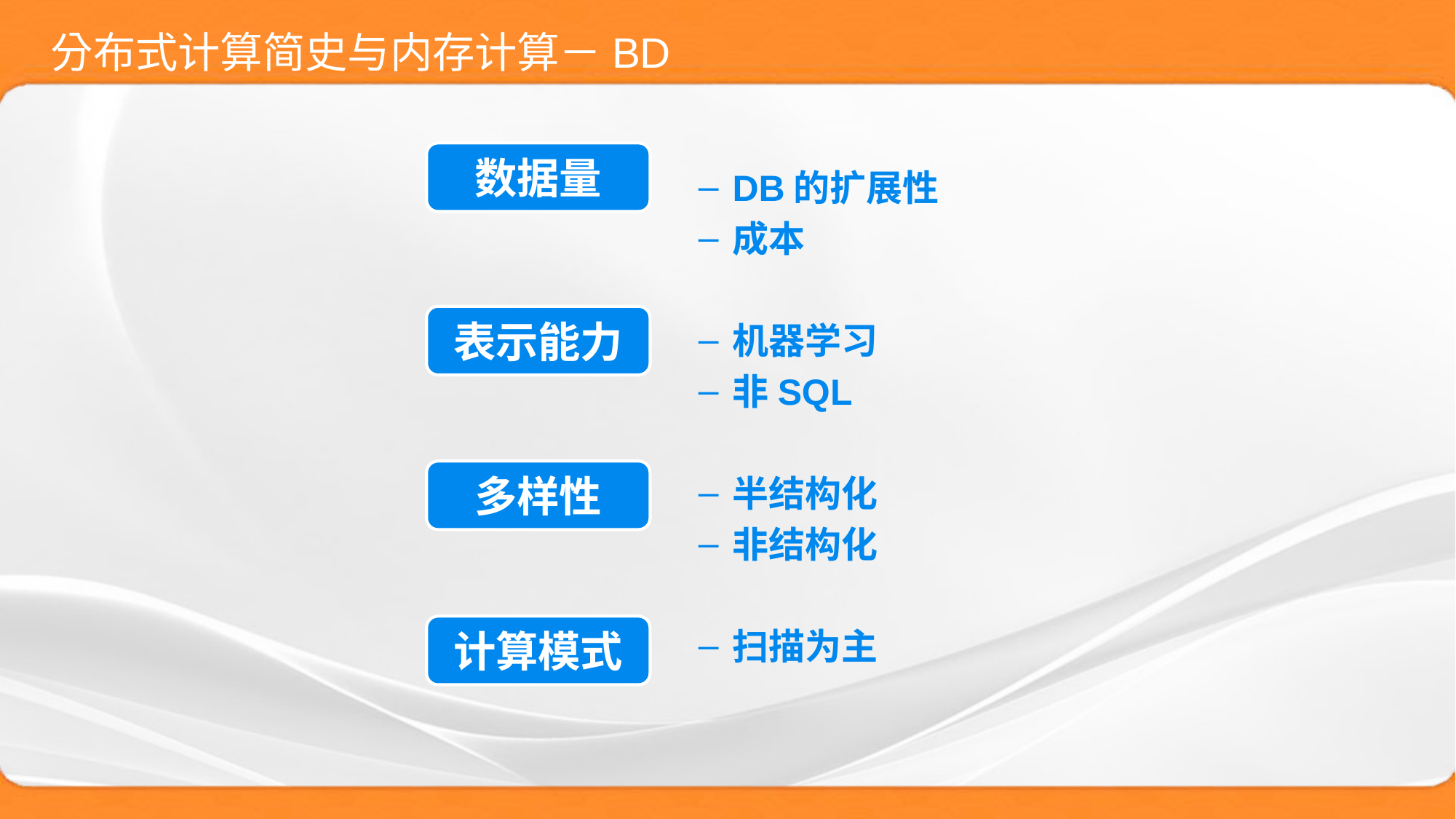

# 分布式计算简史与内存计算－BD

DB的扩展性
成本

机器学习
非SQL

半结构化
非结构化

扫描为主
数据量
表示能力
多样性
计算模式